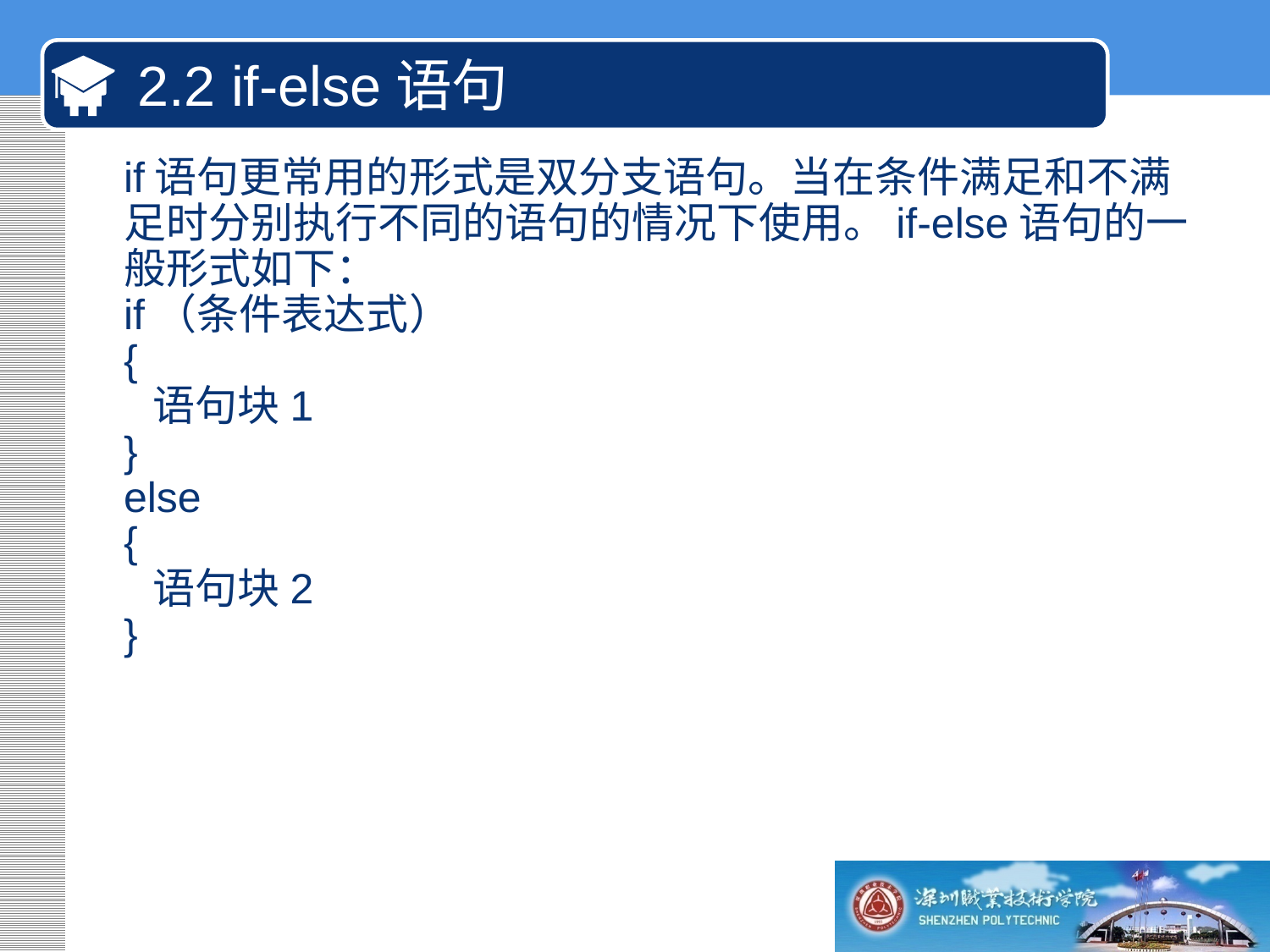

# 2.2 if-else语句
    if语句更常用的形式是双分支语句。当在条件满足和不满足时分别执行不同的语句的情况下使用。if-else语句的一般形式如下：
    if（条件表达式）
    {
       语句块1
    }
    else
    {
       语句块2
    }